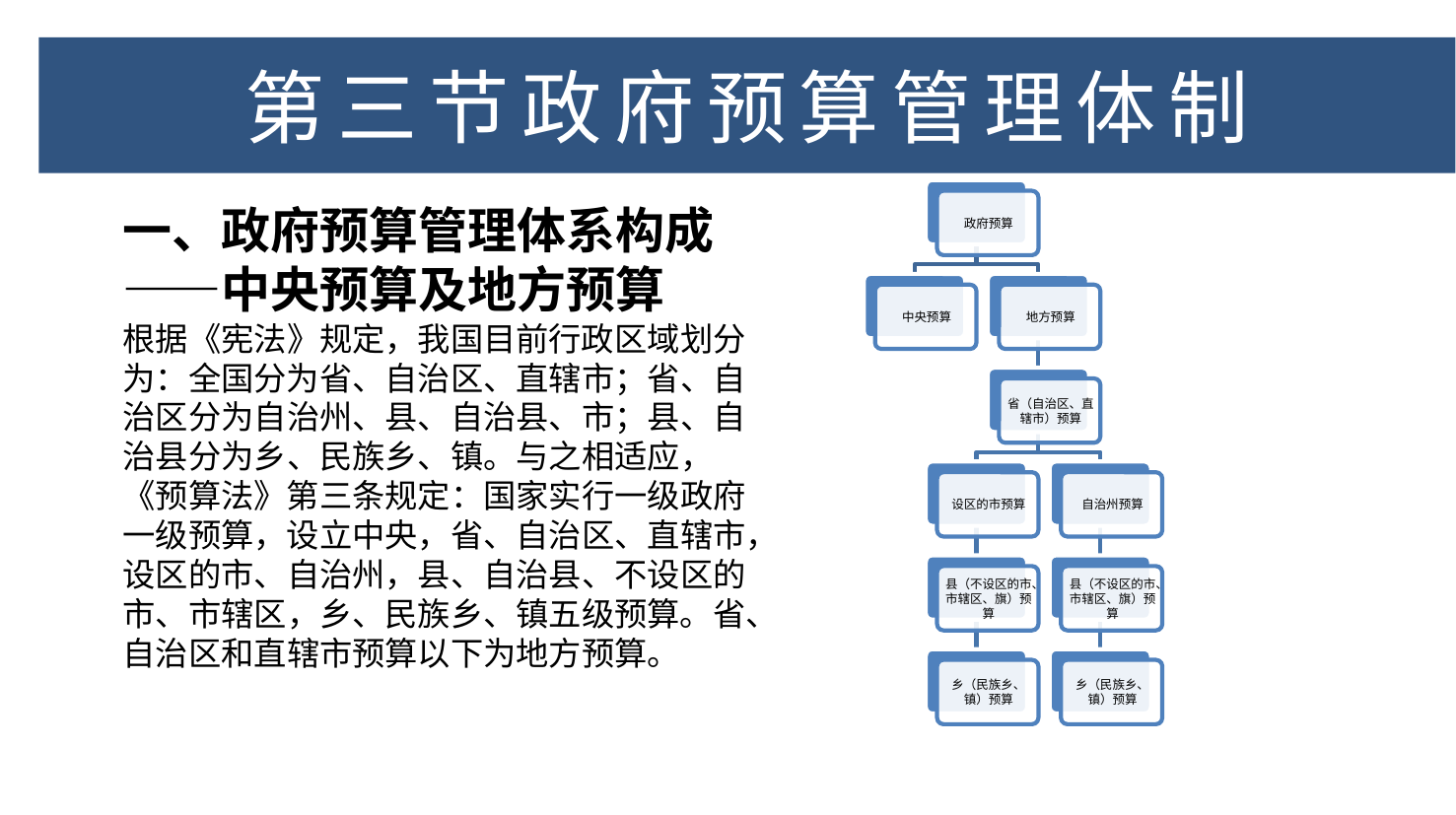

二、各级政府间预算管理体系及职权
# 第三节政府预算管理体制
政府预算
中央预算
地方预算
省（自治区、直辖市）预算
设区的市预算
县（不设区的市、市辖区、旗）预算
乡（民族乡、镇）预算
自治州预算
县（不设区的市、市辖区、旗）预算
乡（民族乡、镇）预算
一、政府预算管理体系构成——中央预算及地方预算
根据《宪法》规定，我国目前行政区域划分为：全国分为省、自治区、直辖市；省、自治区分为自治州、县、自治县、市；县、自治县分为乡、民族乡、镇。与之相适应，《预算法》第三条规定：国家实行一级政府一级预算，设立中央，省、自治区、直辖市，设区的市、自治州，县、自治县、不设区的市、市辖区，乡、民族乡、镇五级预算。省、自治区和直辖市预算以下为地方预算。